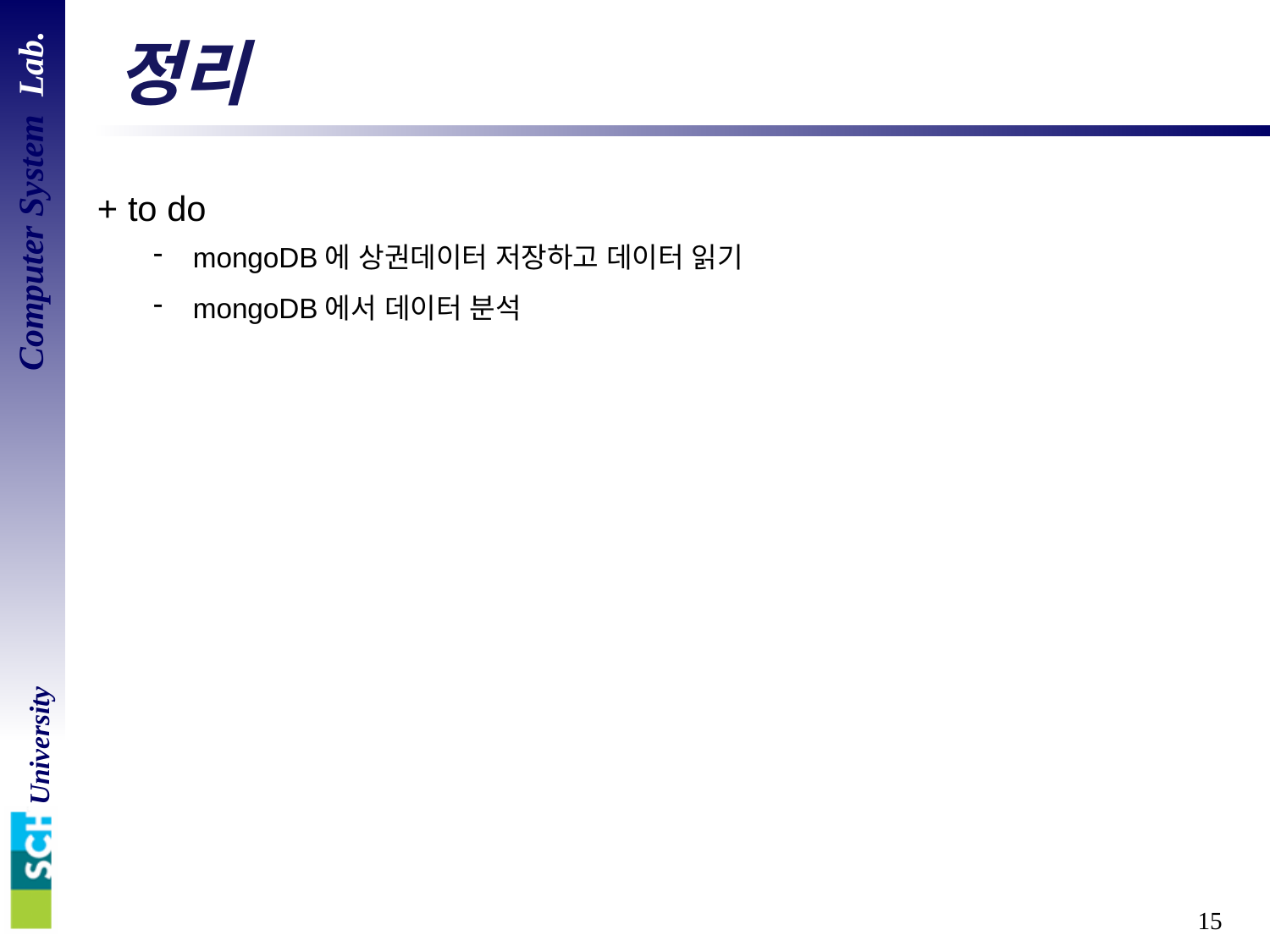

# 정리
+ to do
mongoDB에 상권데이터 저장하고 데이터 읽기
mongoDB에서 데이터 분석